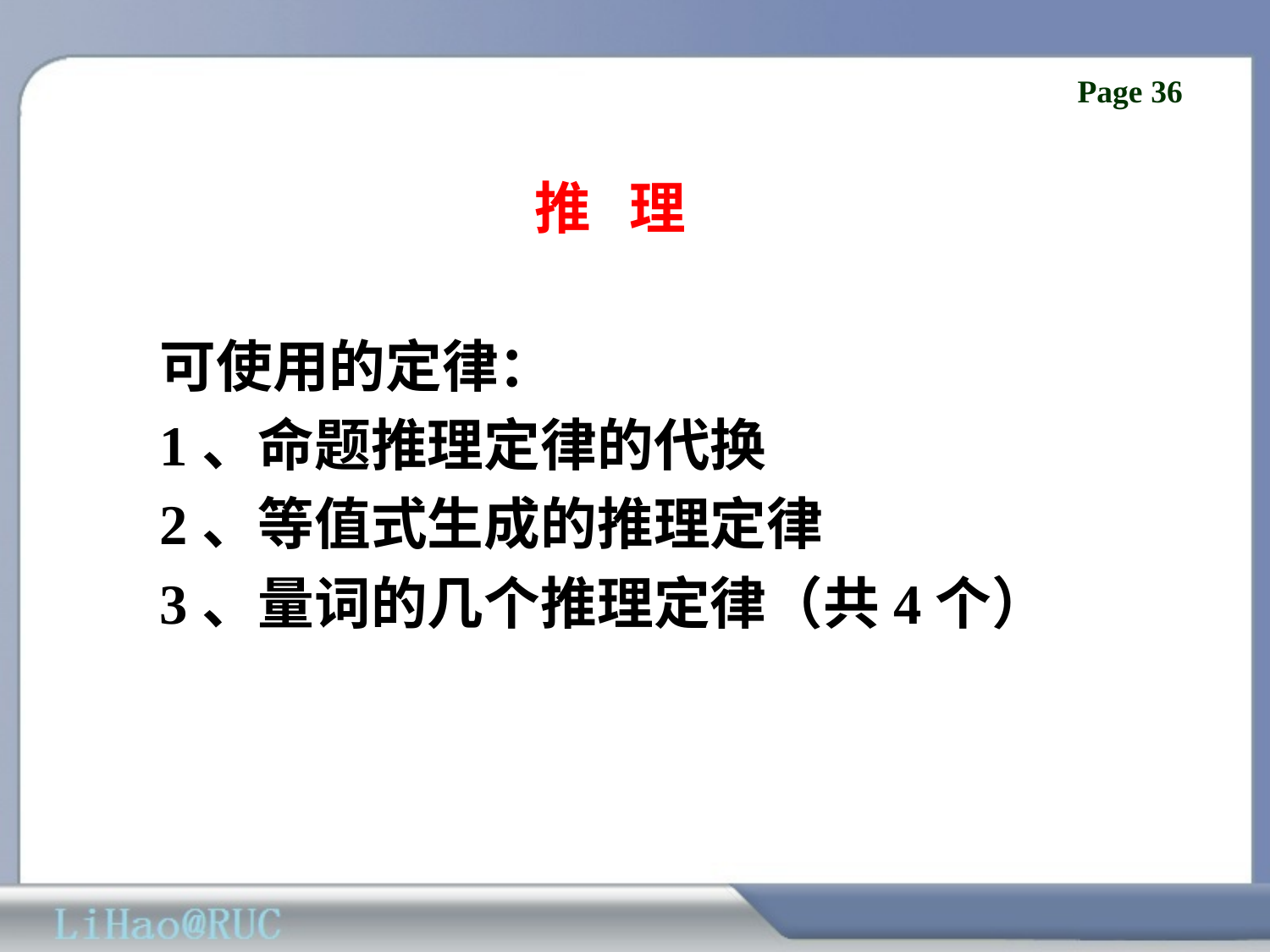

推   理

可使用的定律：
1、命题推理定律的代换
2、等值式生成的推理定律
3、量词的几个推理定律（共4个）